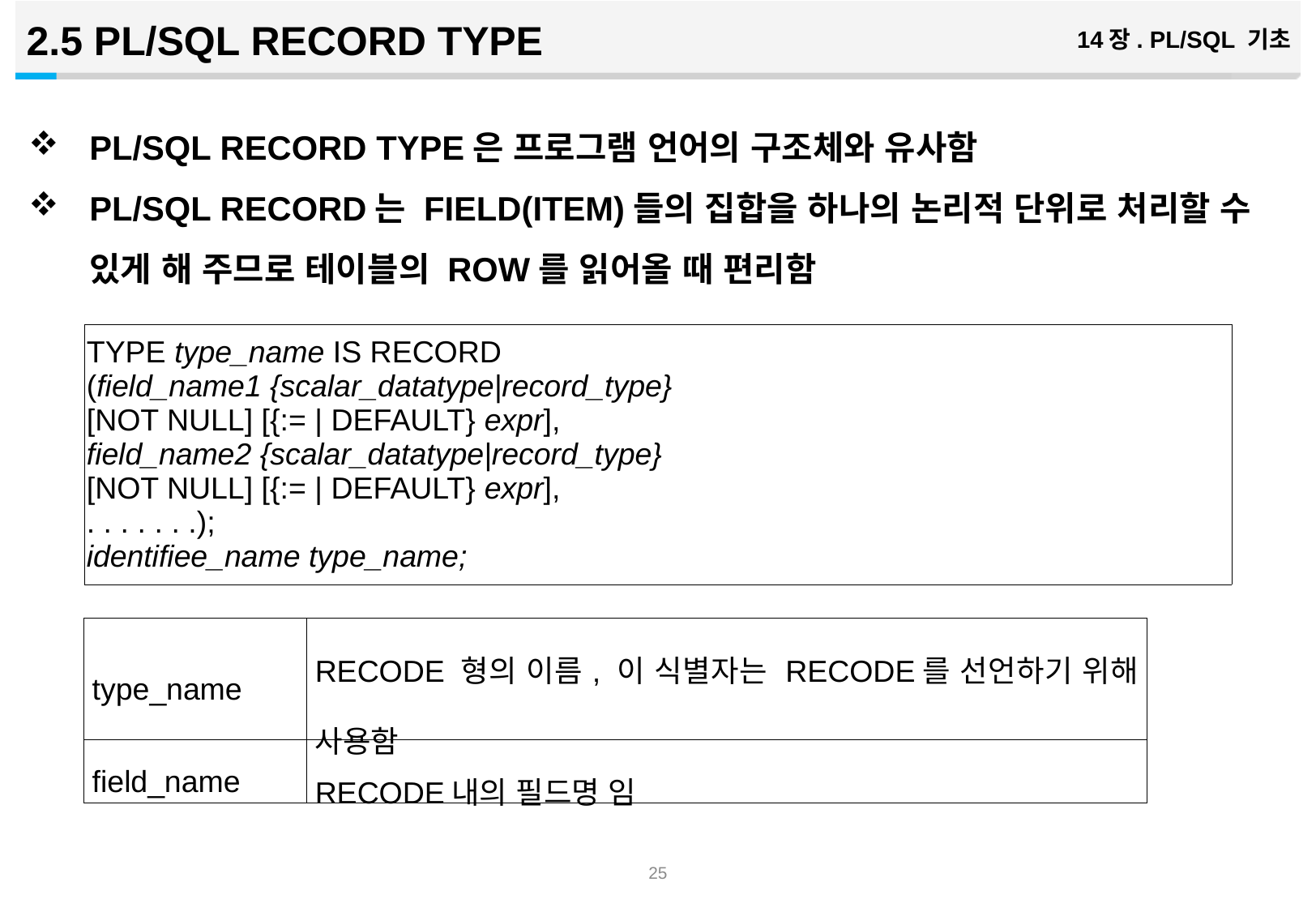

2.5 PL/SQL RECORD TYPE
14장. PL/SQL 기초
PL/SQL RECORD TYPE은 프로그램 언어의 구조체와 유사함
PL/SQL RECORD는 FIELD(ITEM)들의 집합을 하나의 논리적 단위로 처리할 수 있게 해 주므로 테이블의 ROW를 읽어올 때 편리함
| TYPE type\_name IS RECORD (field\_name1 {scalar\_datatype|record\_type} [NOT NULL] [{:= | DEFAULT} expr], field\_name2 {scalar\_datatype|record\_type} [NOT NULL] [{:= | DEFAULT} expr], . . . . . . .); identifiee\_name type\_name; |
| --- |
| type\_name | RECODE 형의 이름, 이 식별자는 RECODE를 선언하기 위해 사용함 |
| --- | --- |
| field\_name | RECODE내의 필드명 임 |
25